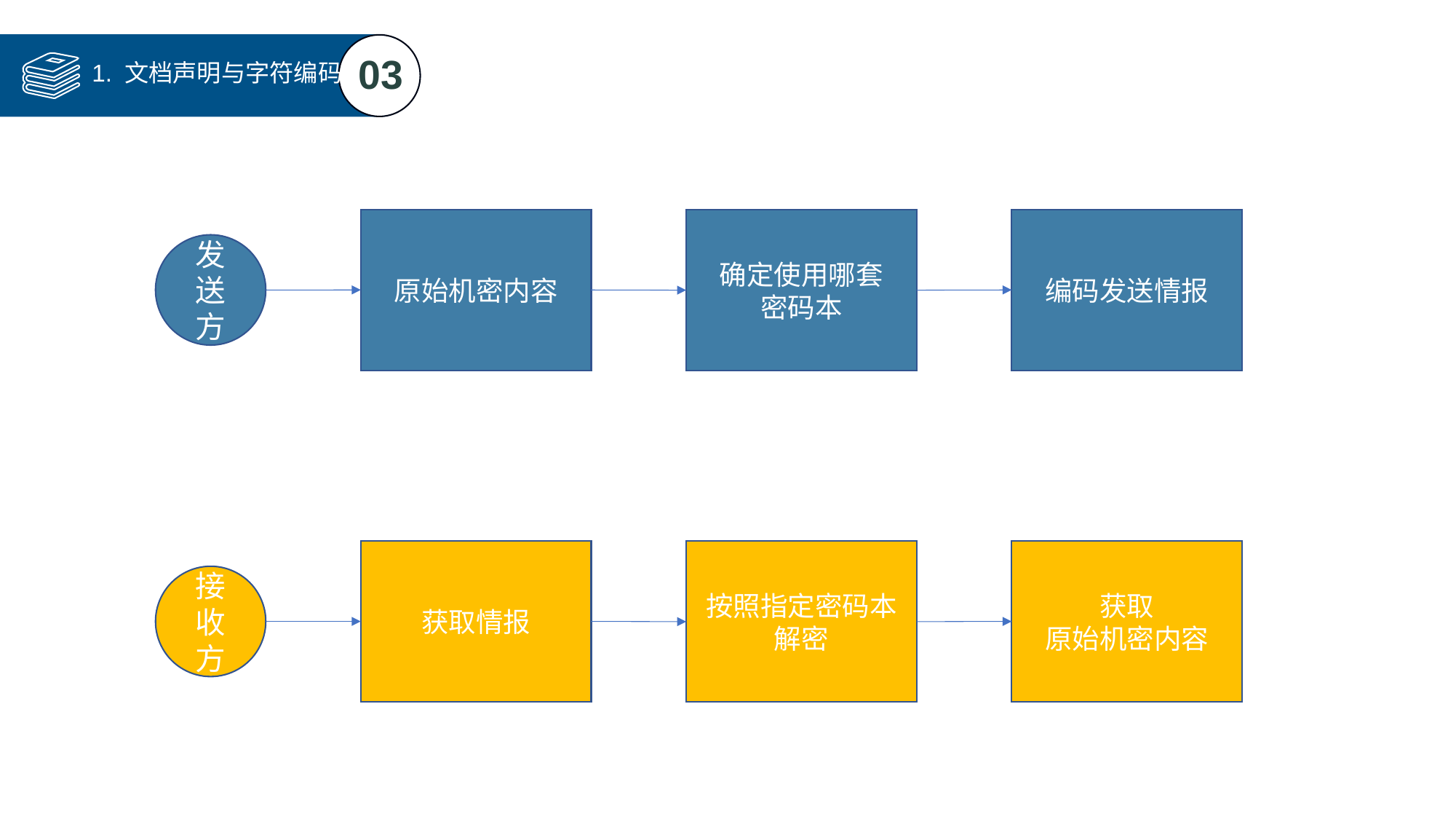

03
1. 文档声明与字符编码

原始机密内容
编码发送情报
确定使用哪套
密码本
发送方
获取情报
获取
原始机密内容
按照指定密码本解密
接收方